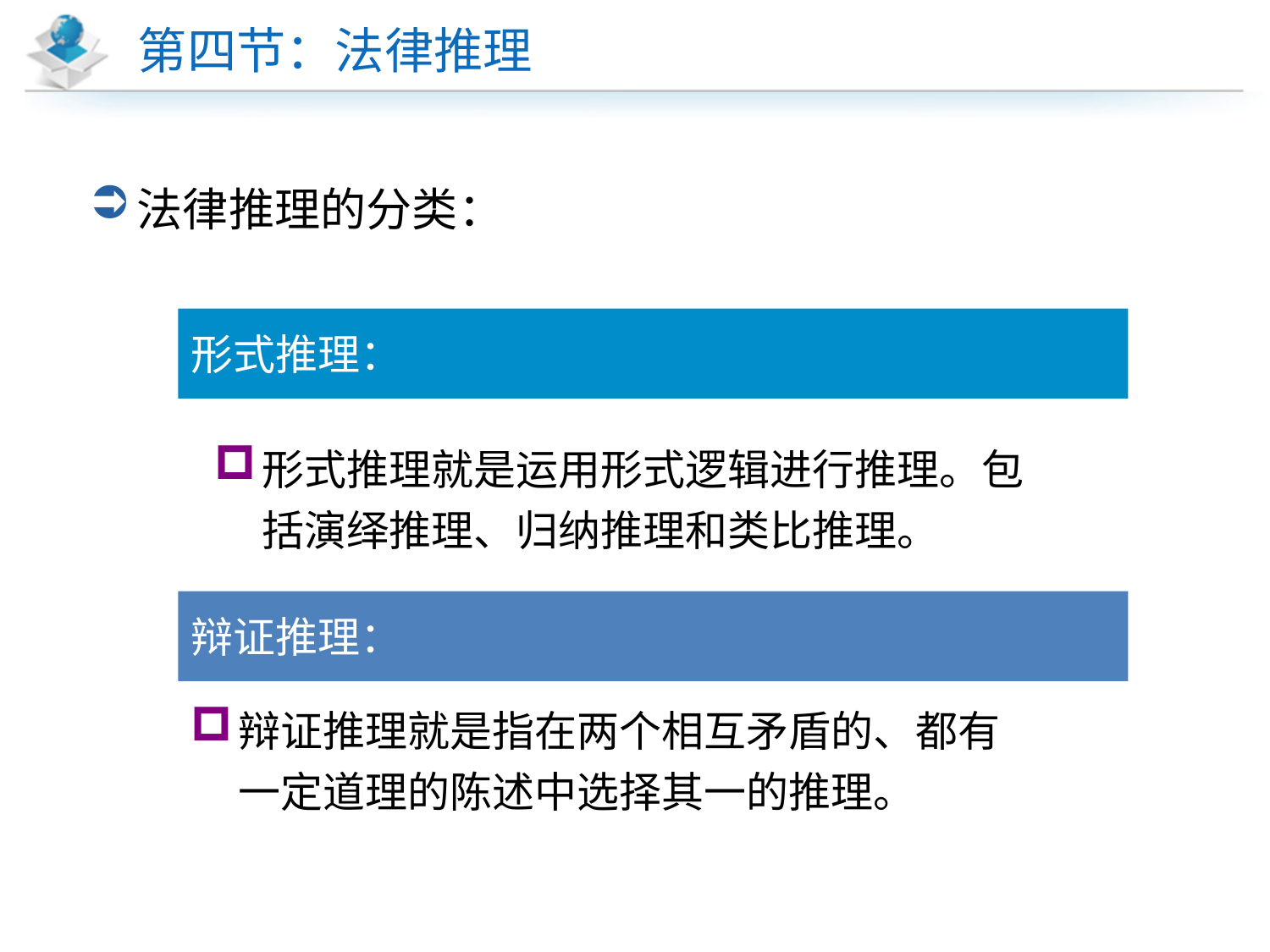

# 第四节：法律推理
法律推理的分类：
形式推理：
形式推理就是运用形式逻辑进行推理。包括演绎推理、归纳推理和类比推理。
辩证推理：
辩证推理就是指在两个相互矛盾的、都有一定道理的陈述中选择其一的推理。